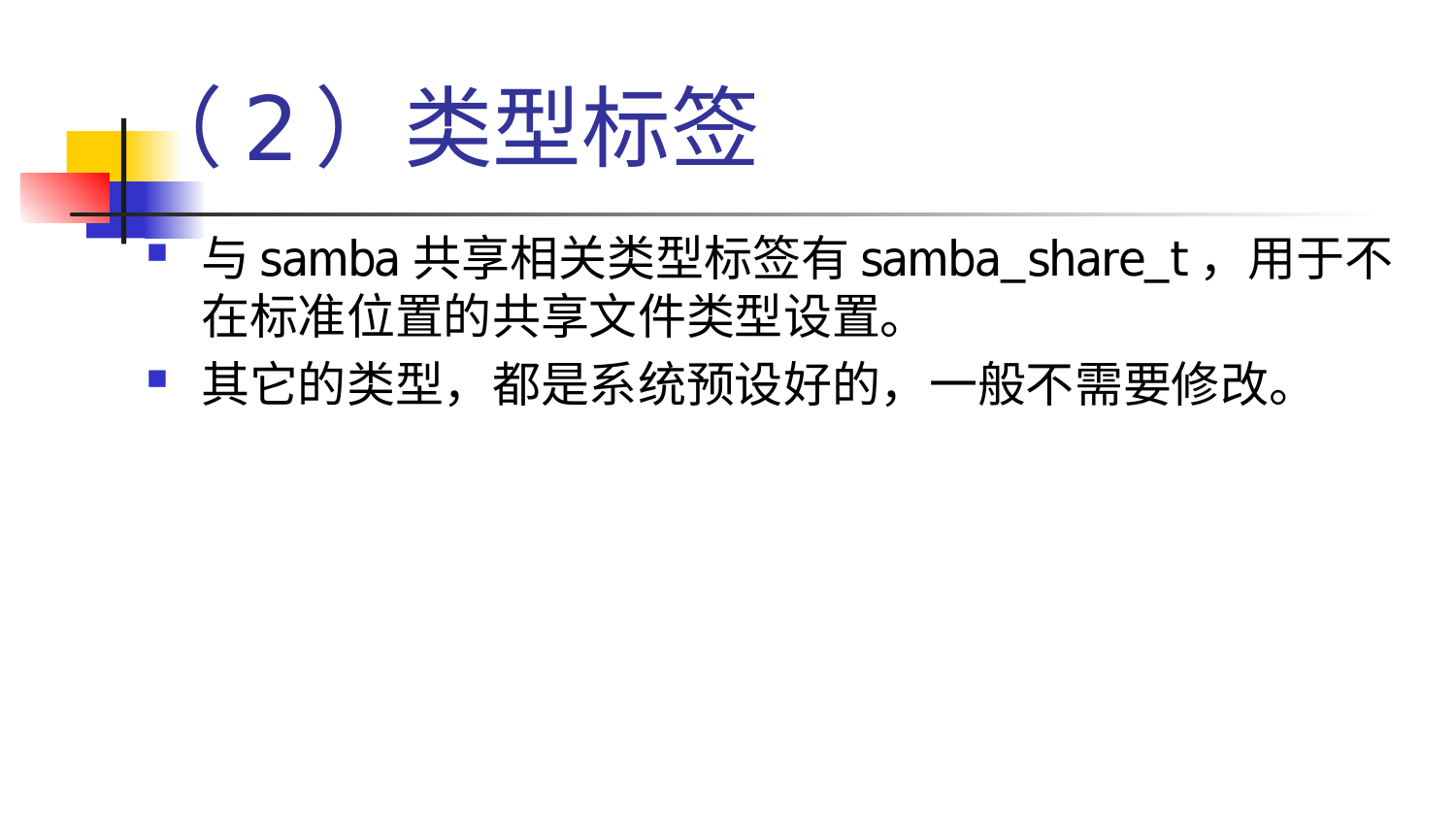

# （2）类型标签
与samba共享相关类型标签有samba_share_t，用于不在标准位置的共享文件类型设置。
其它的类型，都是系统预设好的，一般不需要修改。